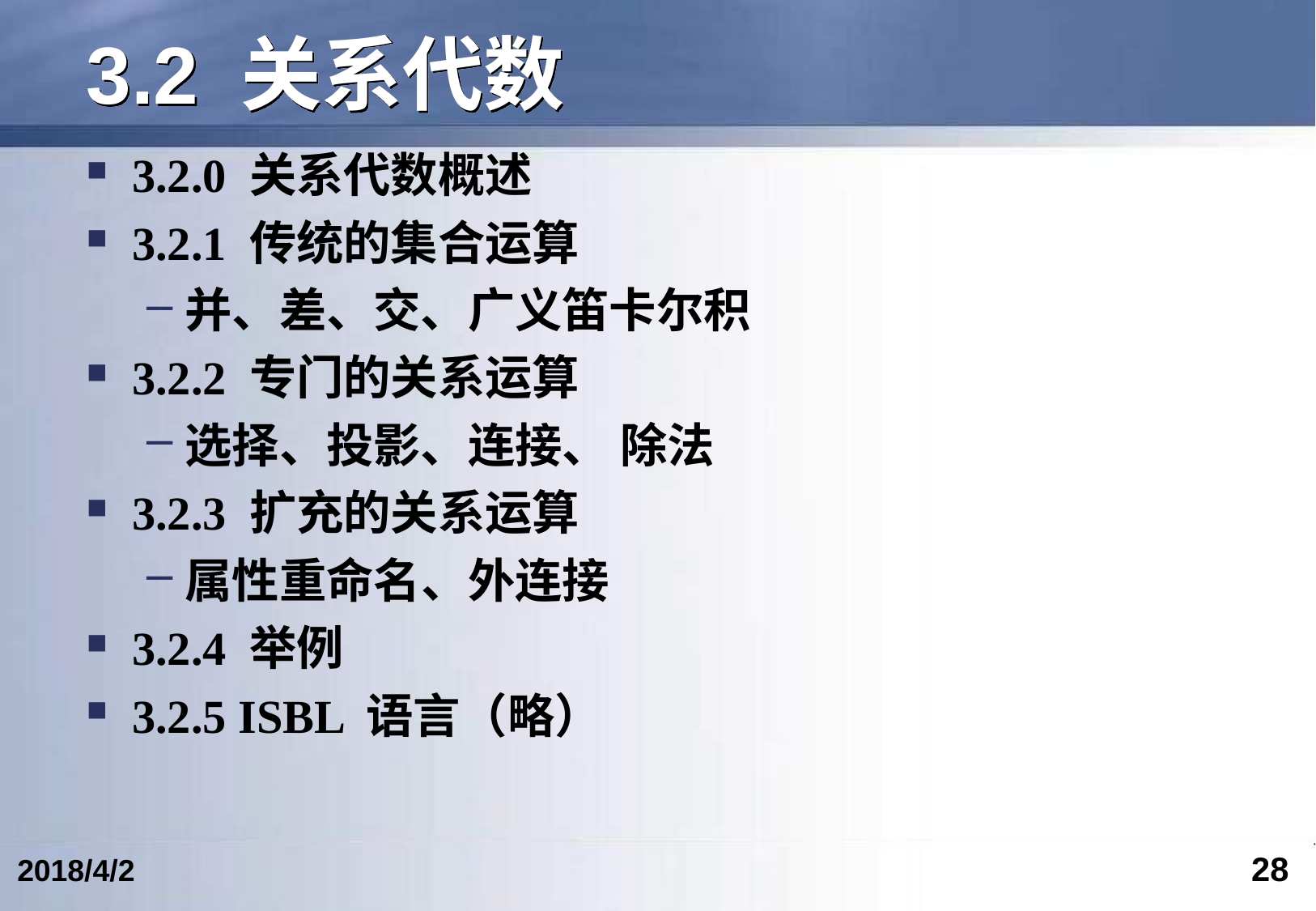

# 3.2 关系代数
3.2.0 关系代数概述
3.2.1 传统的集合运算
并、差、交、广义笛卡尔积
3.2.2 专门的关系运算
选择、投影、连接、 除法
3.2.3 扩充的关系运算
属性重命名、外连接
3.2.4 举例
3.2.5 ISBL 语言（略）
28
2018/4/2